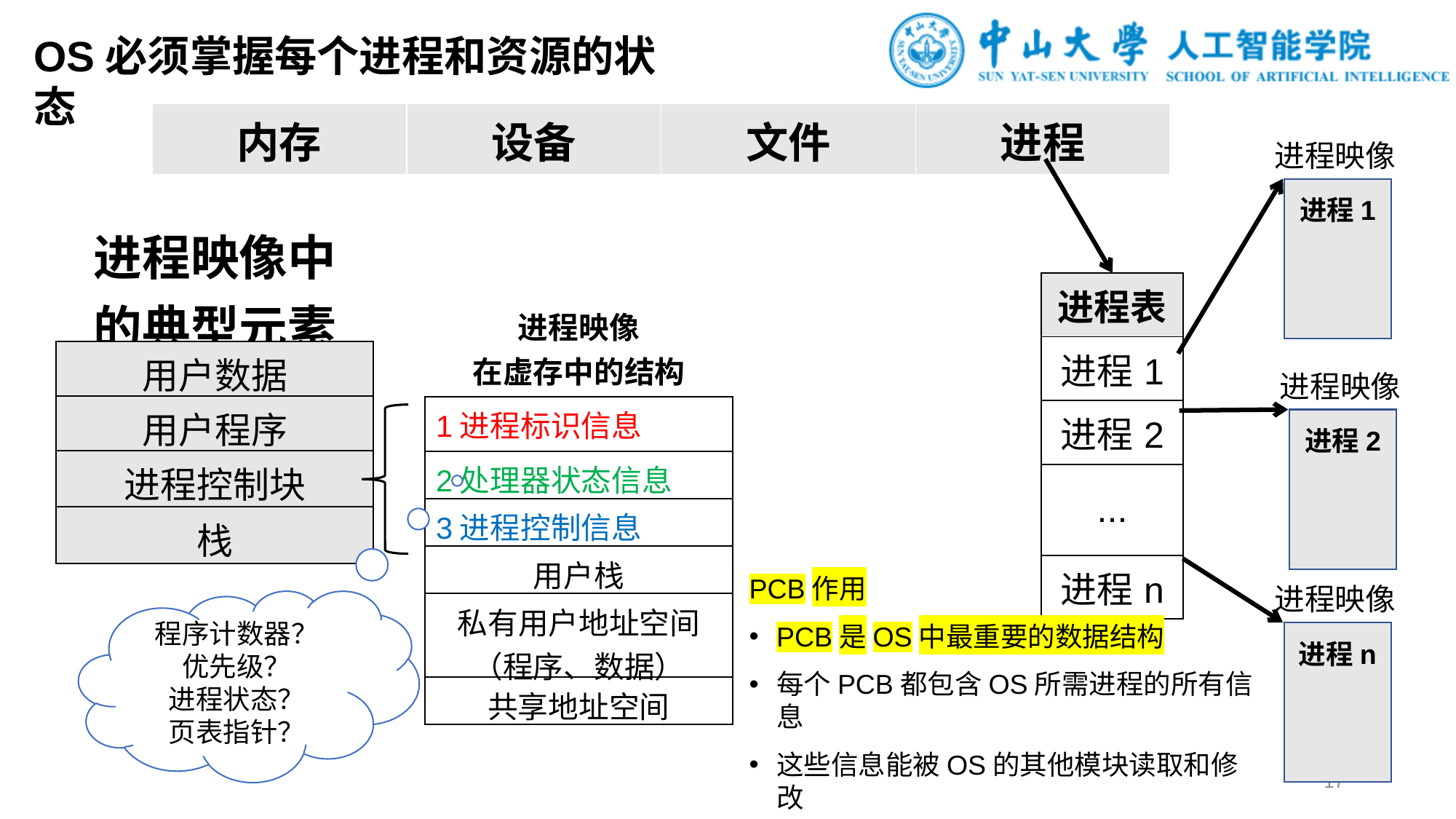

OS必须掌握每个进程和资源的状态
| 内存 | 设备 | 文件 | 进程 |
| --- | --- | --- | --- |
进程映像
进程1

| 进程映像中 的典型元素 |
| --- |
| 用户数据 |
| 用户程序 |
| 进程控制块 |
| 栈 |
| 进程表 |
| --- |
| 进程1 |
| 进程2 |
| ... |
| 进程n |
| 进程映像 在虚存中的结构 |
| --- |
| 1进程标识信息 |
| 2处理器状态信息 |
| 3进程控制信息 |
| 用户栈 |
| 私有用户地址空间 （程序、数据） |
| 共享地址空间 |
进程映像

进程2

PCB作用
PCB是OS中最重要的数据结构
每个PCB都包含OS所需进程的所有信息
这些信息能被OS的其他模块读取和修改
PCB定义了OS的状态
进程映像
程序计数器？
优先级？
进程状态？
页表指针？
进程n

17